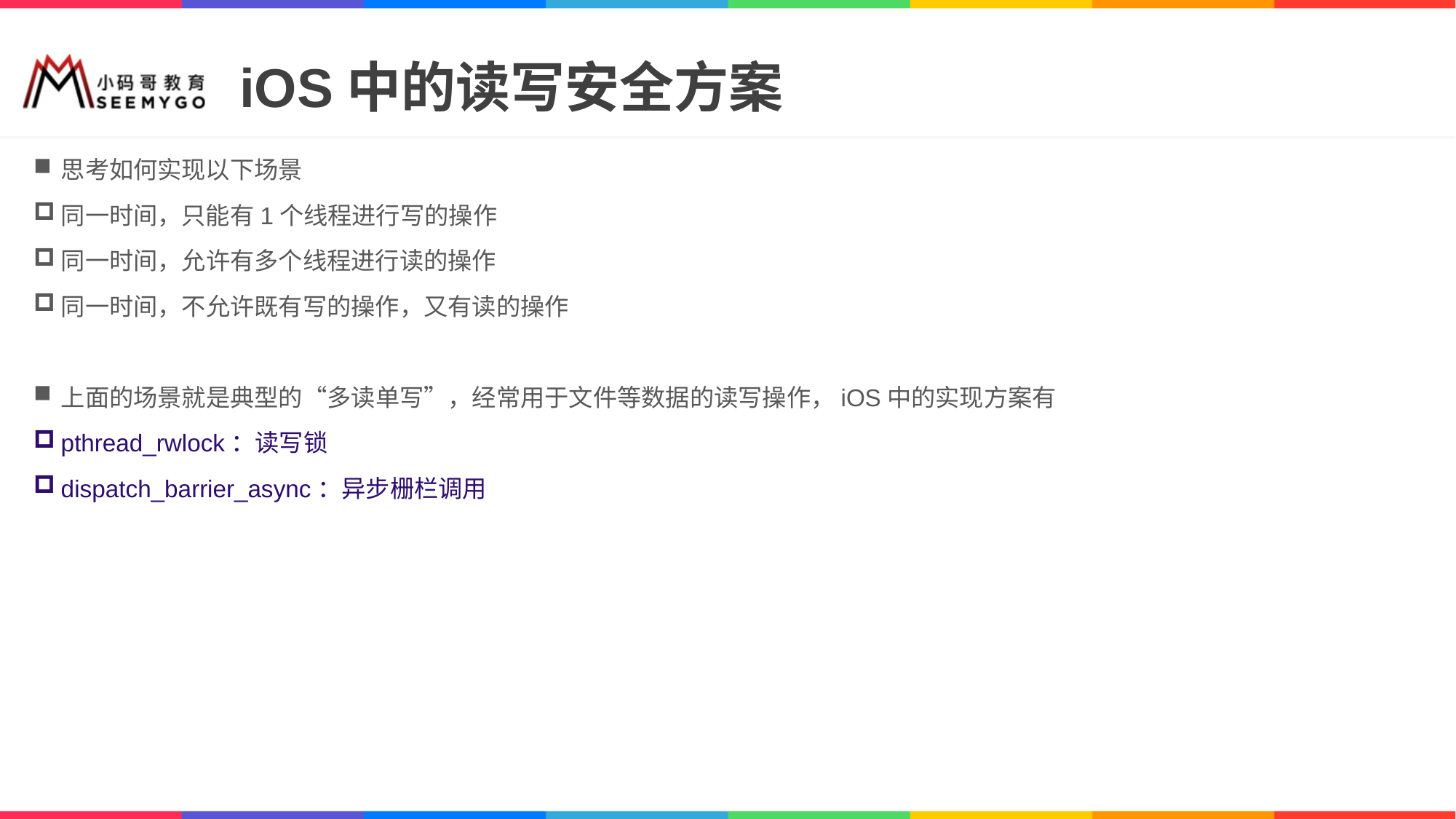

# iOS中的读写安全方案
思考如何实现以下场景
同一时间，只能有1个线程进行写的操作
同一时间，允许有多个线程进行读的操作
同一时间，不允许既有写的操作，又有读的操作

上面的场景就是典型的“多读单写”，经常用于文件等数据的读写操作，iOS中的实现方案有
pthread_rwlock：读写锁
dispatch_barrier_async：异步栅栏调用